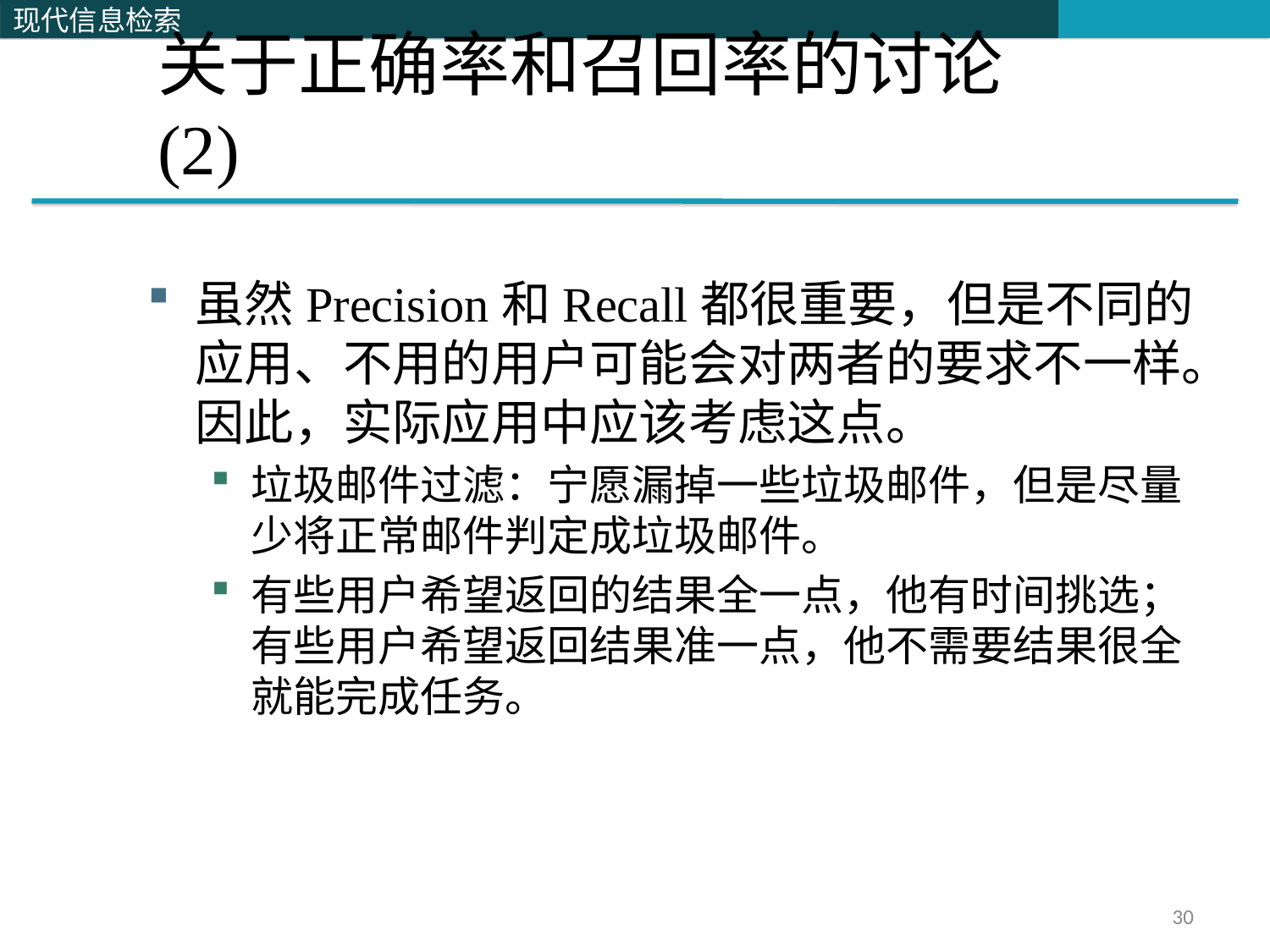

# 关于正确率和召回率的讨论(2)
虽然Precision和Recall都很重要，但是不同的应用、不用的用户可能会对两者的要求不一样。因此，实际应用中应该考虑这点。
垃圾邮件过滤：宁愿漏掉一些垃圾邮件，但是尽量少将正常邮件判定成垃圾邮件。
有些用户希望返回的结果全一点，他有时间挑选；有些用户希望返回结果准一点，他不需要结果很全就能完成任务。

30